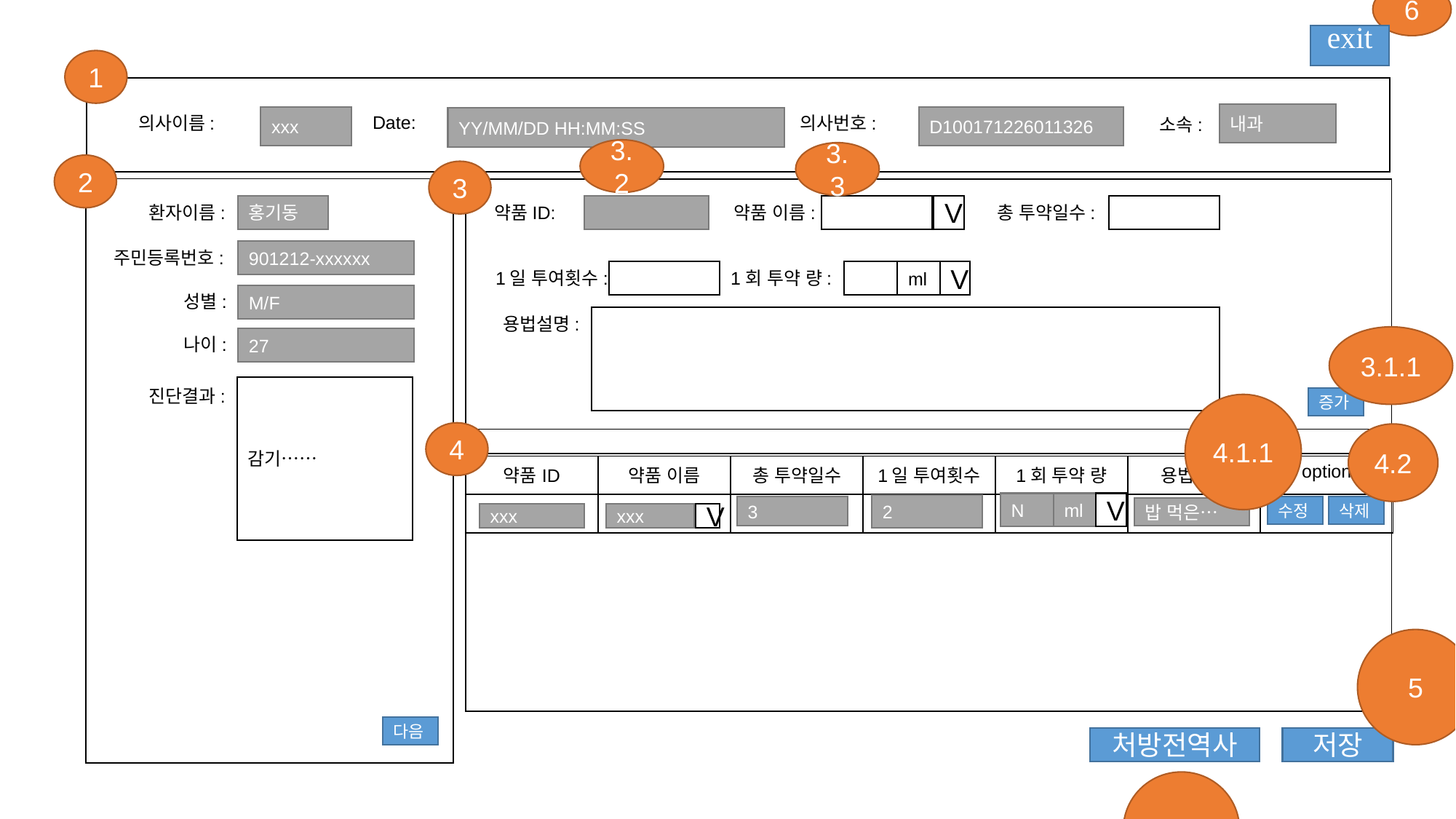

6
exit
1
|  |
| --- |
내과
소속:
Date:
YY/MM/DD HH:MM:SS
의사이름:
xxx
의사번호:
D100171226011326
3.2
3.3
2
3
|  |
| --- |
|  |
| --- |
환자이름:
홍기동
약품ID:

약품 이름:

V
총 투약일수:

901212-xxxxxx
주민등록번호:
V
1일 투여횟수:

1회 투약 량:

ml
성별:
M/F
용법설명:

3.1.1
나이:
27
감기……
진단결과:
증가
4.1.1
4
4.2
|  |
| --- |
| 약품ID | 약품 이름 | 총 투약일수 | 1일 투여횟수 | 1회 투약 량 | 용법설명 | option |
| --- | --- | --- | --- | --- | --- | --- |
|  |  |  |  |  |  |  |
V
N
ml
2
3
수정
삭제
밥 먹은…
xxx
xxx
V
5
다음
처방전역사
저장
7